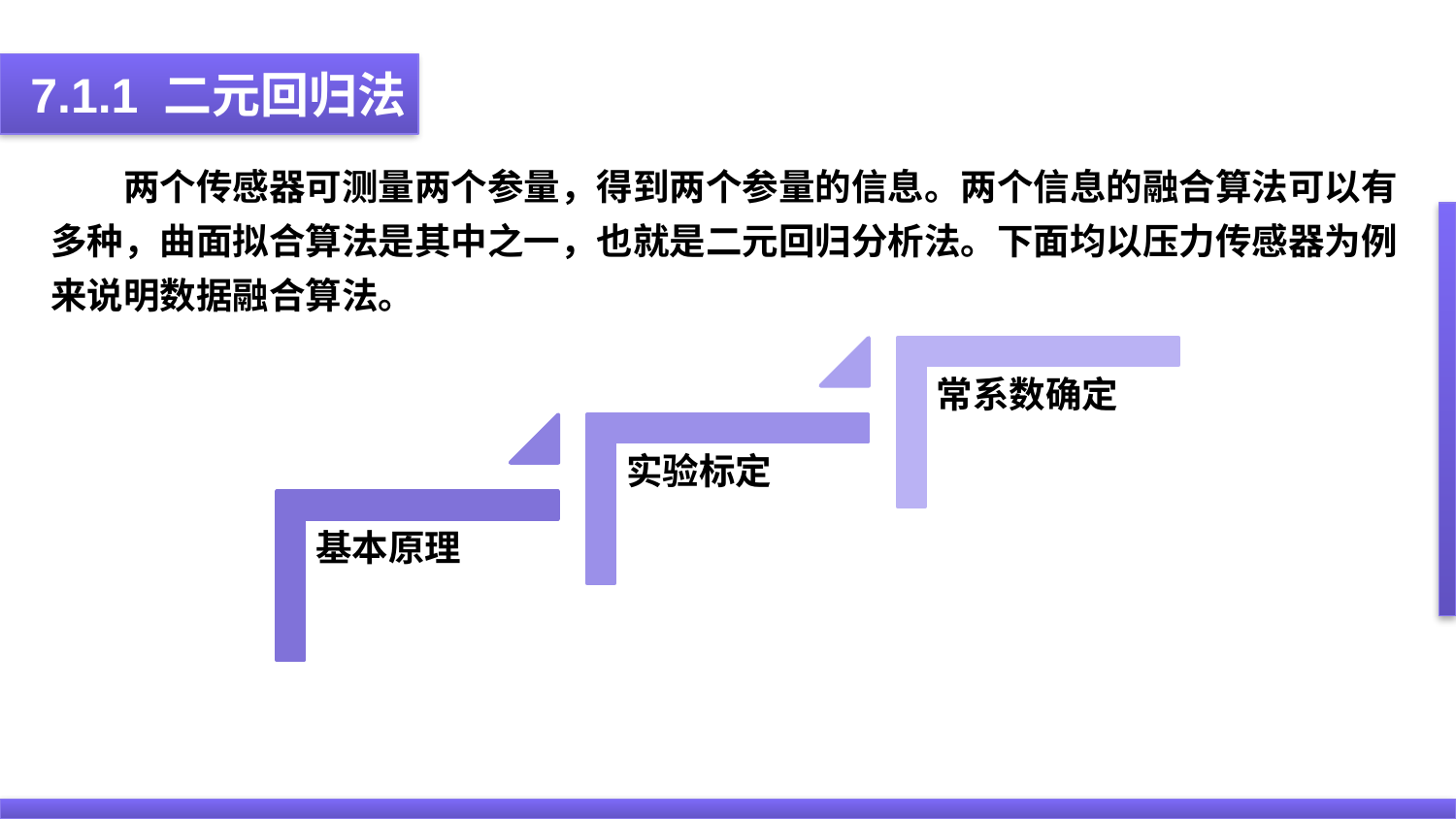

7.1.1 二元回归法
两个传感器可测量两个参量，得到两个参量的信息。两个信息的融合算法可以有多种，曲面拟合算法是其中之一，也就是二元回归分析法。下面均以压力传感器为例来说明数据融合算法。
基本原理
实验标定
常系数确定